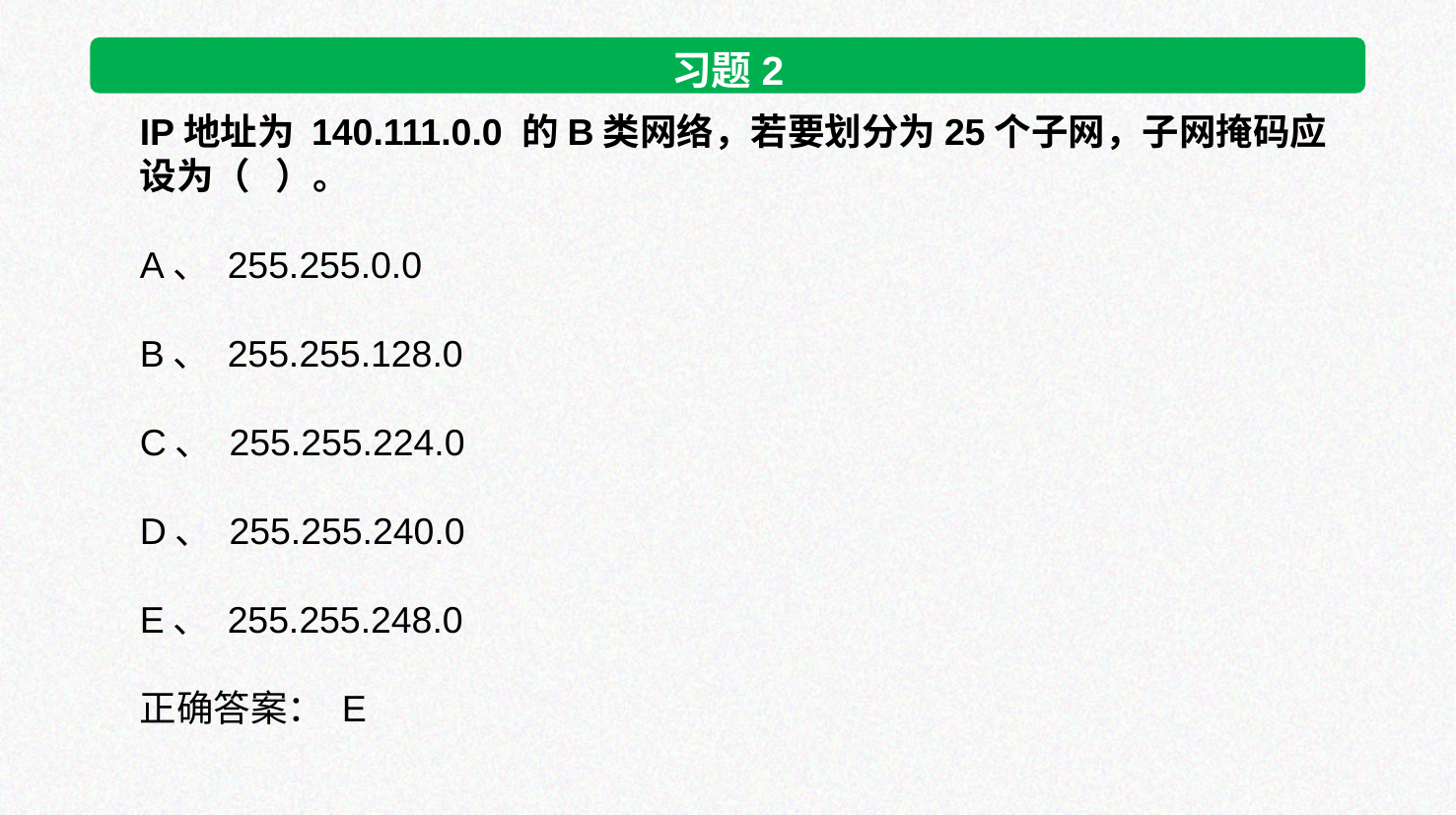

习题2
IP地址为 140.111.0.0 的B类网络，若要划分为25个子网，子网掩码应设为（   ）。

A、 255.255.0.0

B、 255.255.128.0

C、 255.255.224.0

D、 255.255.240.0

E、 255.255.248.0

正确答案： E